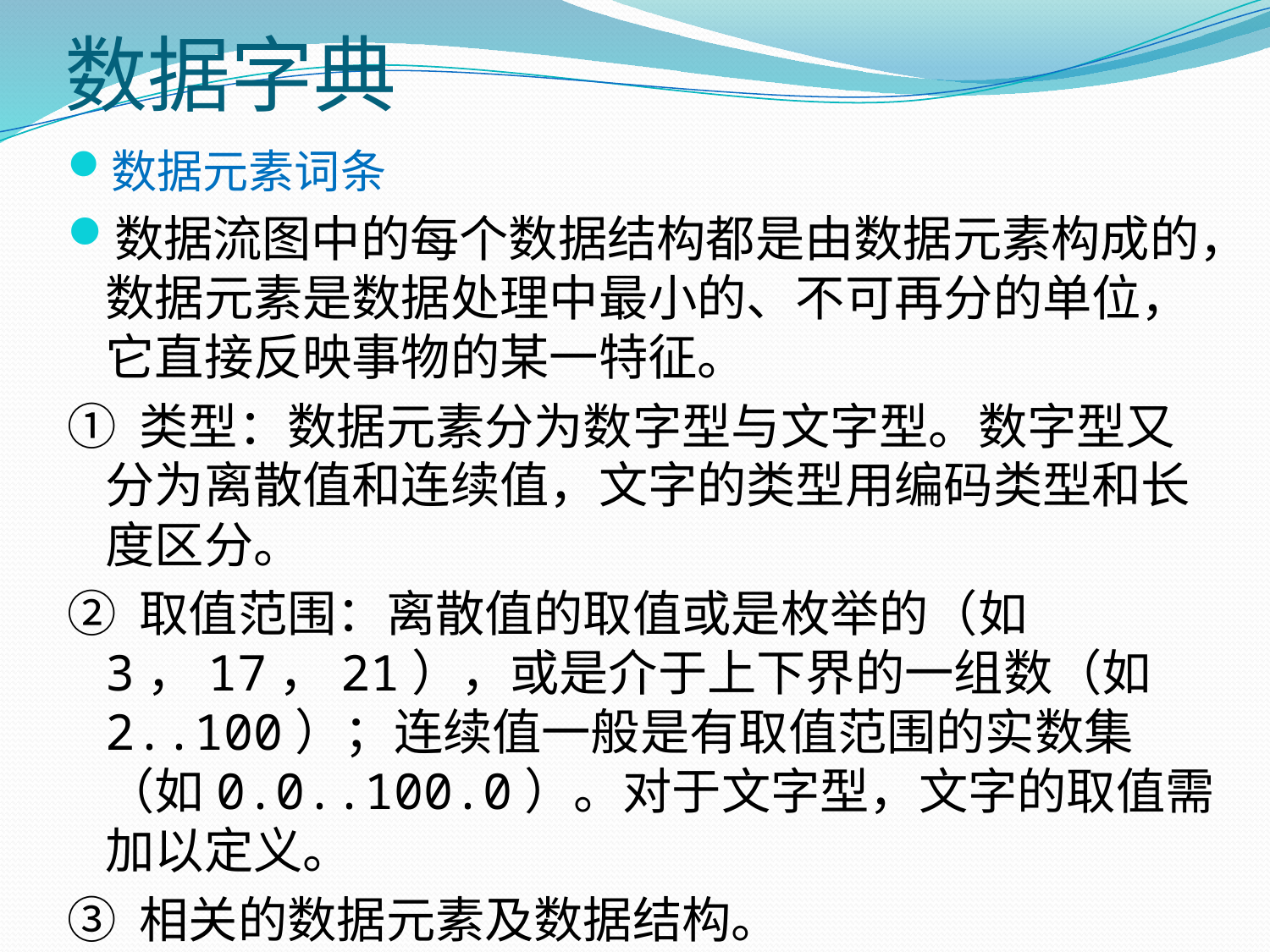

# 数据字典
数据元素词条
数据流图中的每个数据结构都是由数据元素构成的，数据元素是数据处理中最小的、不可再分的单位，它直接反映事物的某一特征。
① 类型：数据元素分为数字型与文字型。数字型又分为离散值和连续值，文字的类型用编码类型和长度区分。
② 取值范围：离散值的取值或是枚举的（如3，17，21），或是介于上下界的一组数（如2..100）；连续值一般是有取值范围的实数集（如0.0..100.0）。对于文字型，文字的取值需加以定义。
③ 相关的数据元素及数据结构。